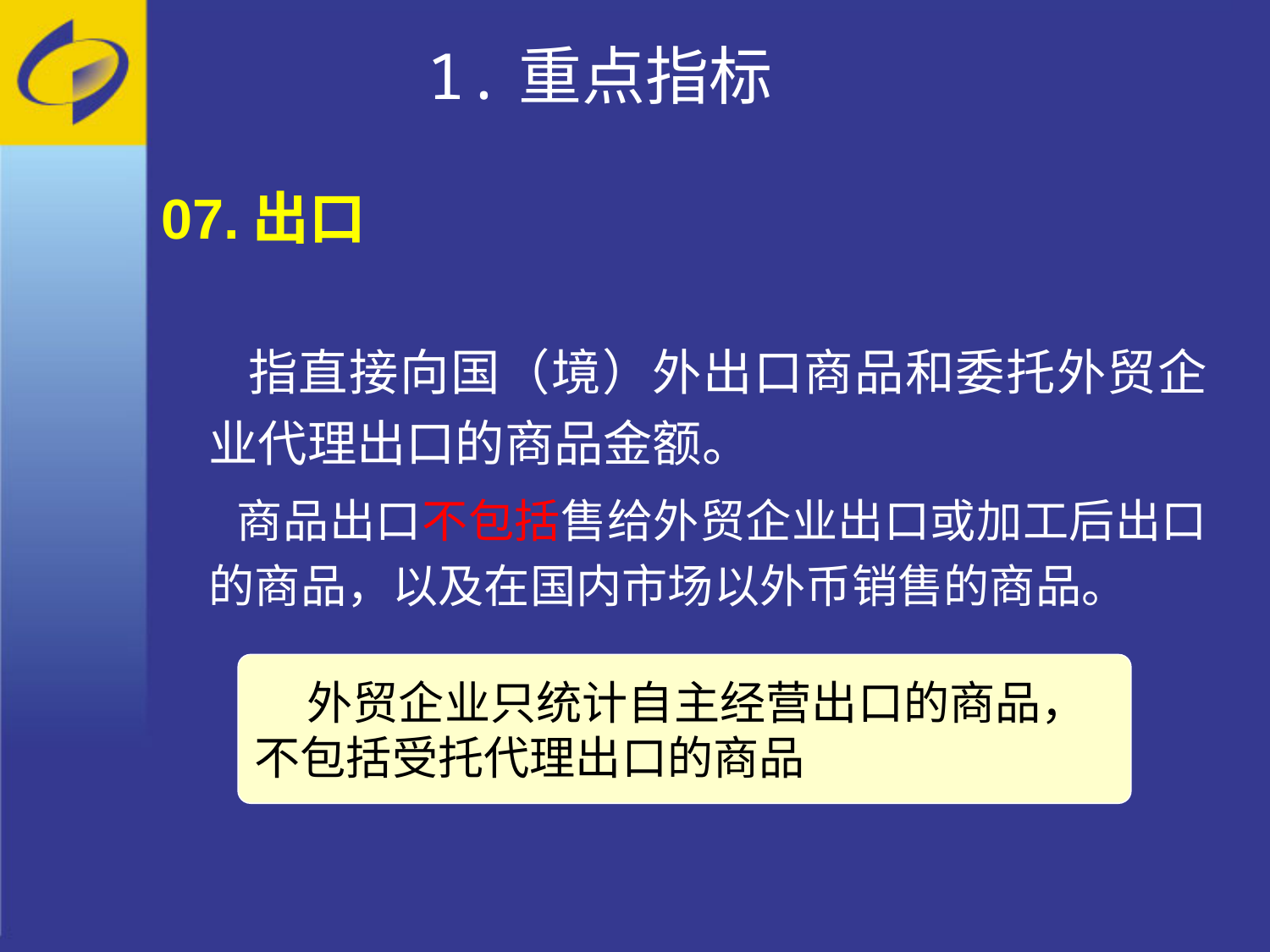

1.重点指标
07.出口

       指直接向国（境）外出口商品和委托外贸企业代理出口的商品金额。
      商品出口不包括售给外贸企业出口或加工后出口的商品，以及在国内市场以外币销售的商品。
    外贸企业只统计自主经营出口的商品，
不包括受托代理出口的商品